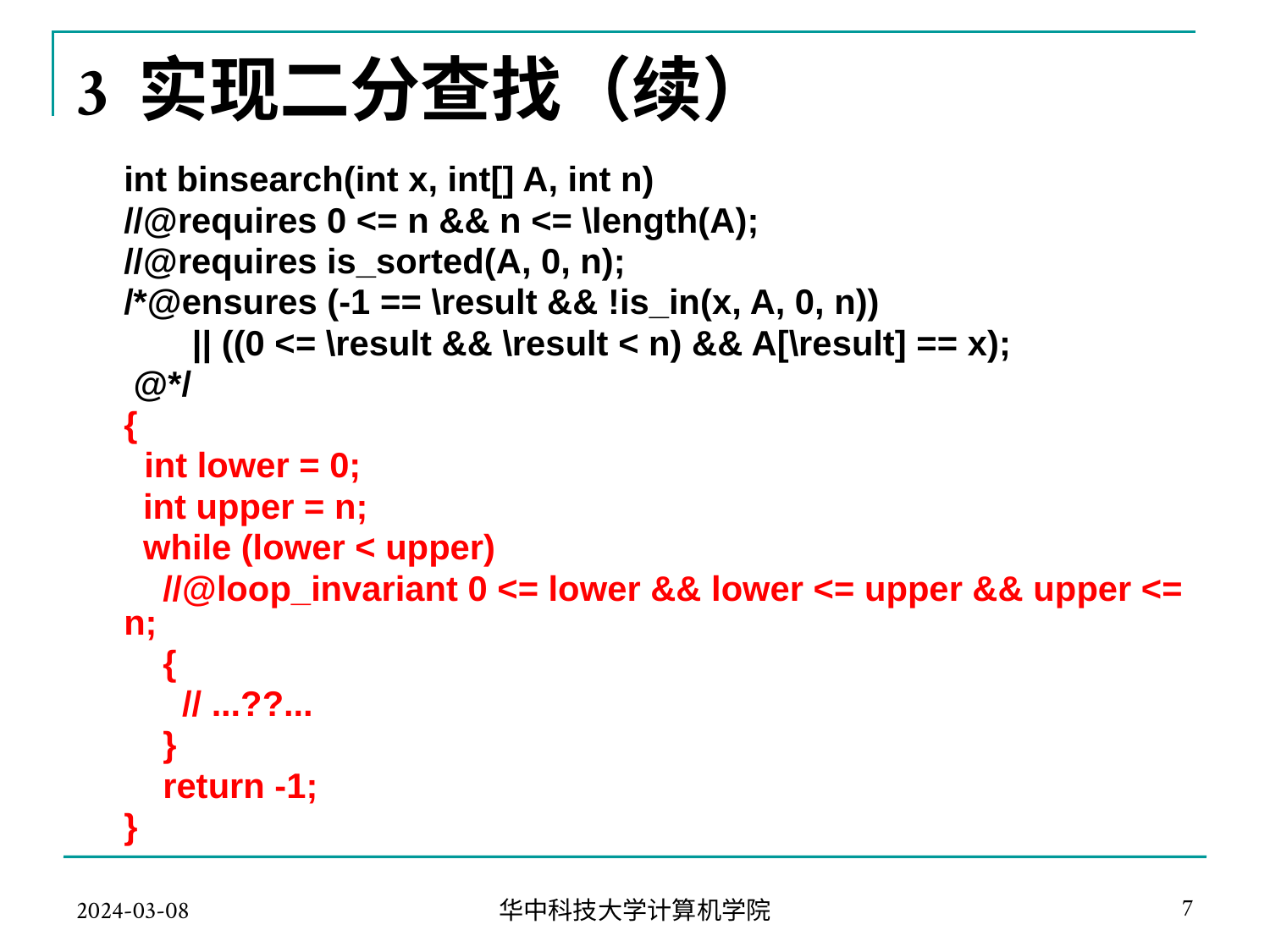

# 3 实现二分查找（续）
	int binsearch(int x, int[] A, int n)
	//@requires 0 <= n && n <= \length(A);
	//@requires is_sorted(A, 0, n);
	/*@ensures (-1 == \result && !is_in(x, A, 0, n))
	       || ((0 <= \result && \result < n) && A[\result] == x);
	 @*/
	{
       int lower = 0;
	  int upper = n;
	  while (lower < upper)
	    //@loop_invariant 0 <= lower && lower <= upper && upper <= n;
	    {
	      // ...??...
	    }
	    return -1;
	}
2024-03-08
7
华中科技大学计算机学院